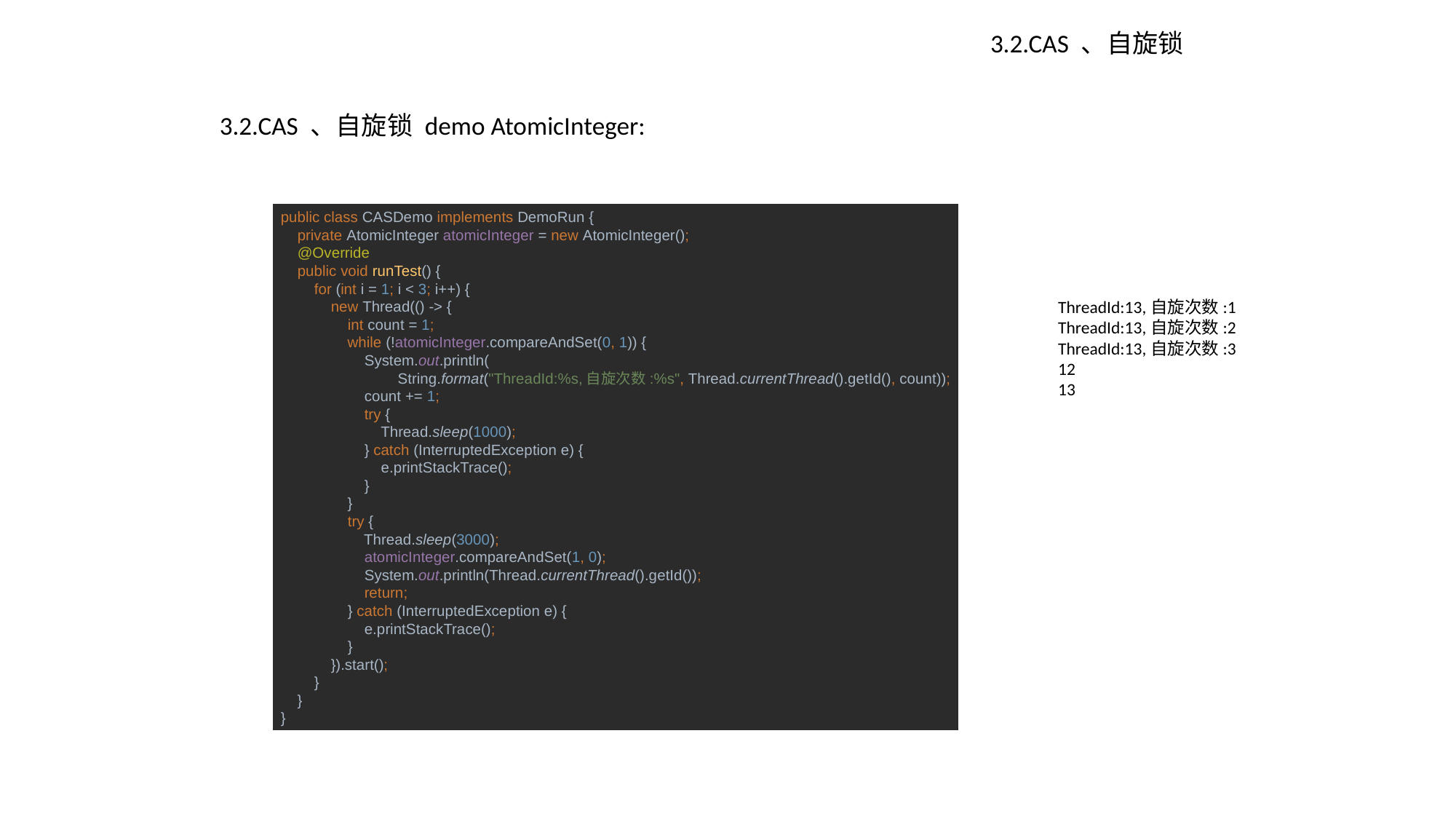

3.2.CAS 、自旋锁
3.2.CAS 、自旋锁 demo AtomicInteger:
public class CASDemo implements DemoRun {
    private AtomicInteger atomicInteger = new AtomicInteger();
    @Override
    public void runTest() {
        for (int i = 1; i < 3; i++) {
            new Thread(() -> {
                int count = 1;
                while (!atomicInteger.compareAndSet(0, 1)) {
                    System.out.println(
                            String.format("ThreadId:%s,自旋次数:%s", Thread.currentThread().getId(), count));
                    count += 1;
                    try {
                        Thread.sleep(1000);
                    } catch (InterruptedException e) {
                        e.printStackTrace();
                    }
                }
                try {
                    Thread.sleep(3000);
                    atomicInteger.compareAndSet(1, 0);
                    System.out.println(Thread.currentThread().getId());
                    return;
                } catch (InterruptedException e) {
                    e.printStackTrace();
                }
            }).start();
        }
    }
}
ThreadId:13,自旋次数:1
ThreadId:13,自旋次数:2
ThreadId:13,自旋次数:3
12
13